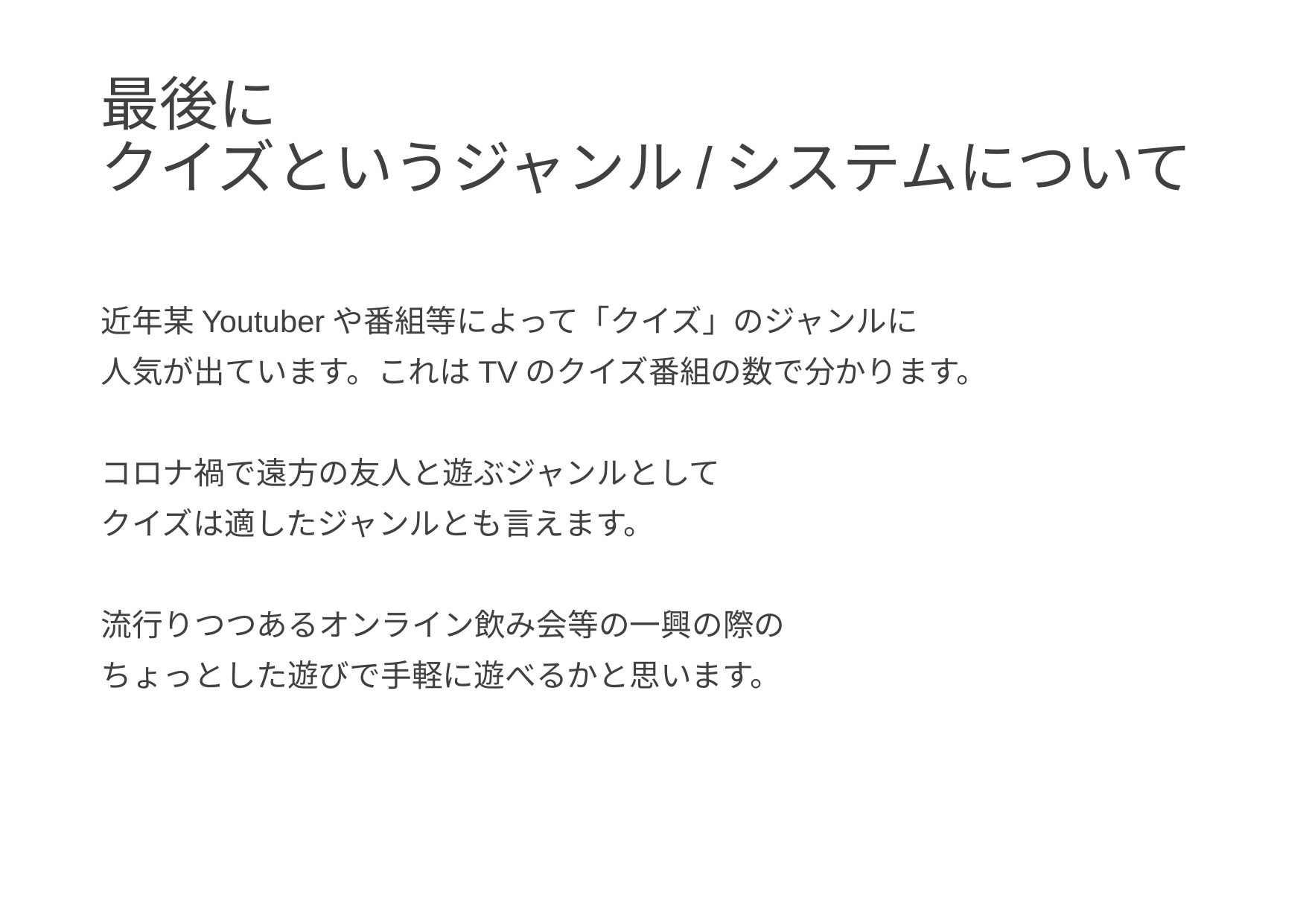

# 最後に クイズというジャンル/システムについて

近年某Youtuberや番組等によって「クイズ」のジャンルに
人気が出ています。これはTVのクイズ番組の数で分かります。

コロナ禍で遠方の友人と遊ぶジャンルとして
クイズは適したジャンルとも言えます。

流行りつつあるオンライン飲み会等の一興の際の
ちょっとした遊びで手軽に遊べるかと思います。